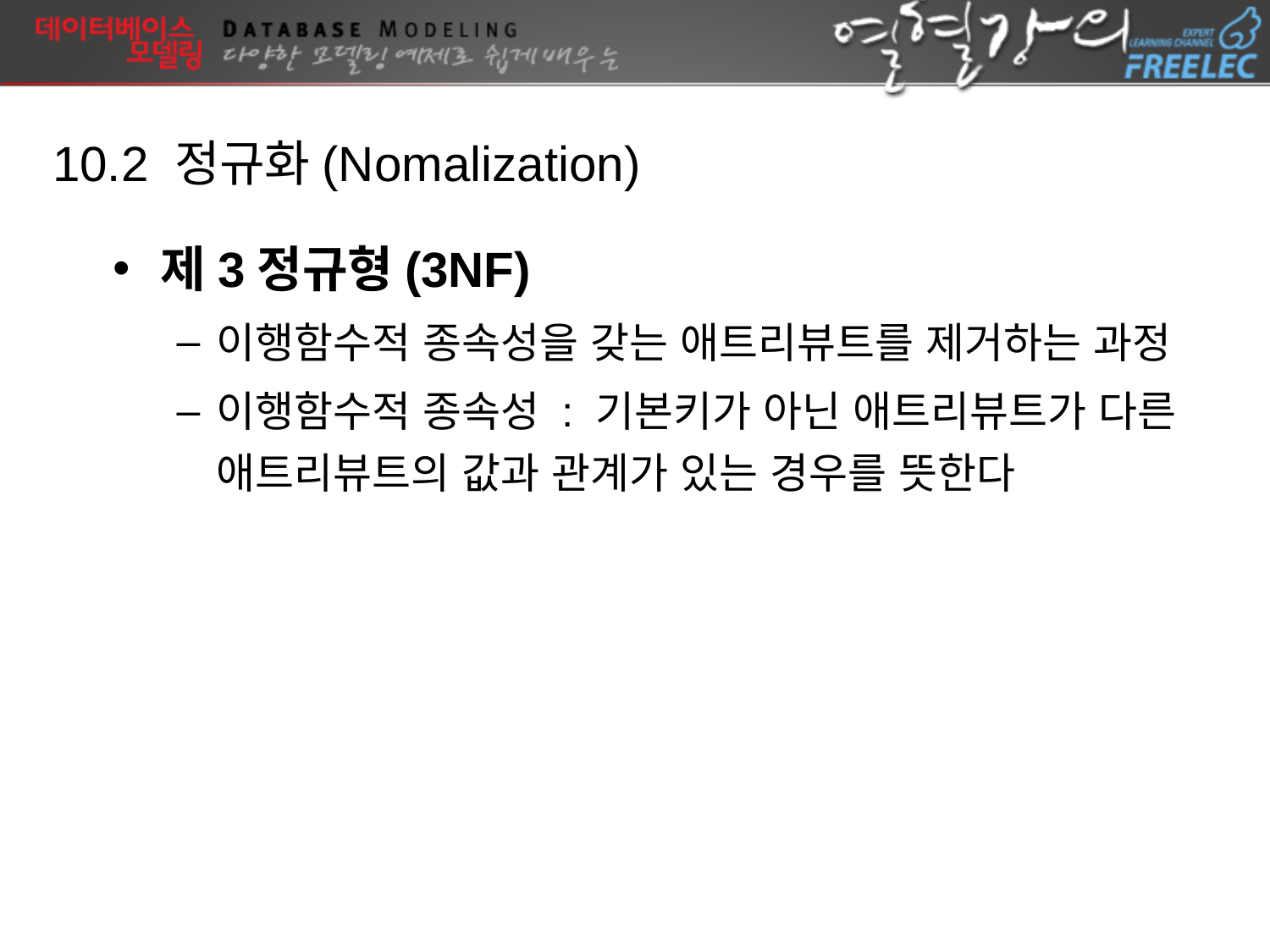

10.2 정규화(Nomalization)
제3정규형(3NF)
이행함수적 종속성을 갖는 애트리뷰트를 제거하는 과정
이행함수적 종속성 : 기본키가 아닌 애트리뷰트가 다른 애트리뷰트의 값과 관계가 있는 경우를 뜻한다